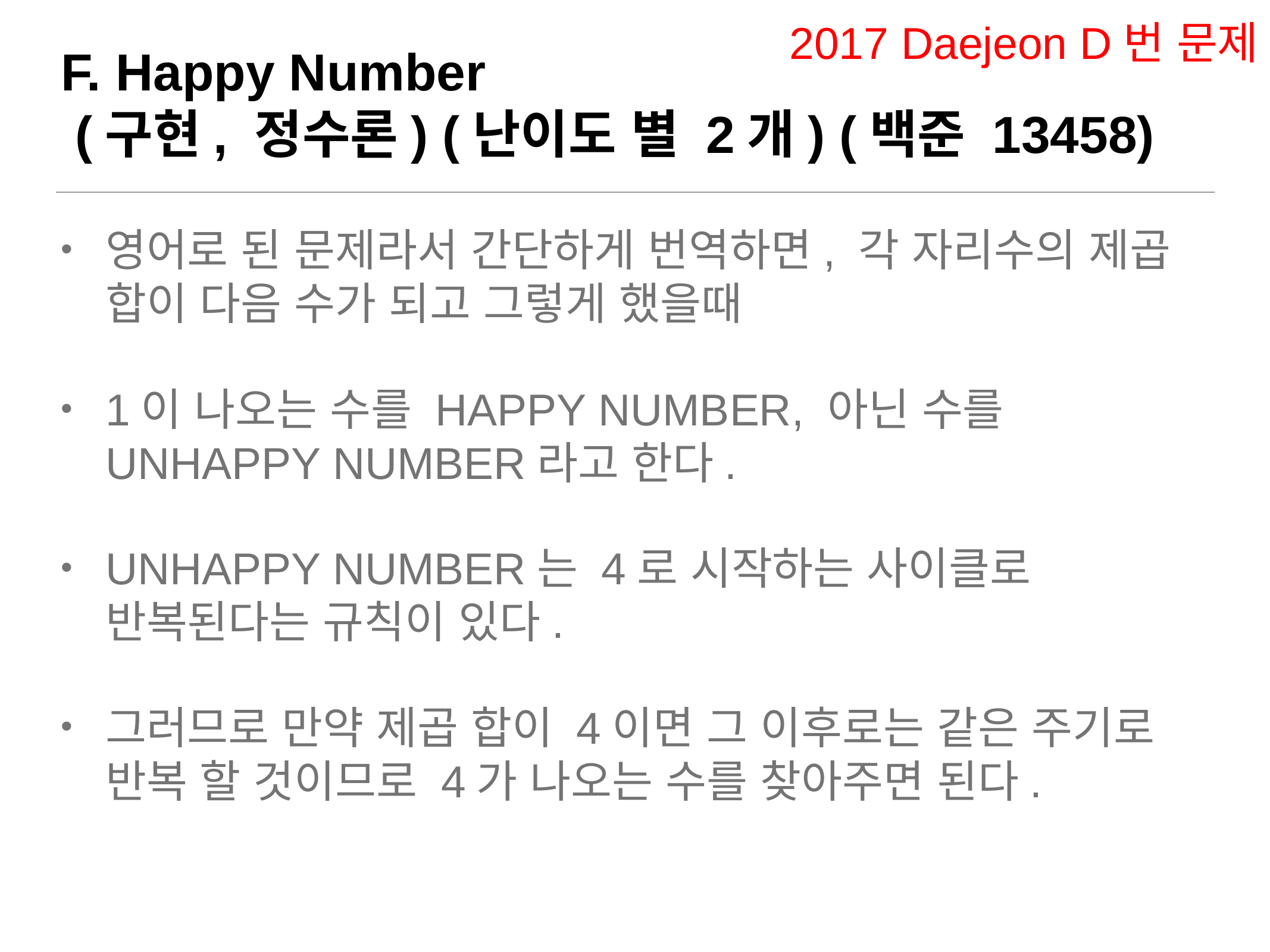

2017 Daejeon D번 문제
# F. Happy Number (구현, 정수론) (난이도 별 2개) (백준 13458)
영어로 된 문제라서 간단하게 번역하면, 각 자리수의 제곱 합이 다음 수가 되고 그렇게 했을때
1이 나오는 수를 HAPPY NUMBER, 아닌 수를 UNHAPPY NUMBER라고 한다.
UNHAPPY NUMBER는 4로 시작하는 사이클로 반복된다는 규칙이 있다.
그러므로 만약 제곱 합이 4이면 그 이후로는 같은 주기로 반복 할 것이므로 4가 나오는 수를 찾아주면 된다.